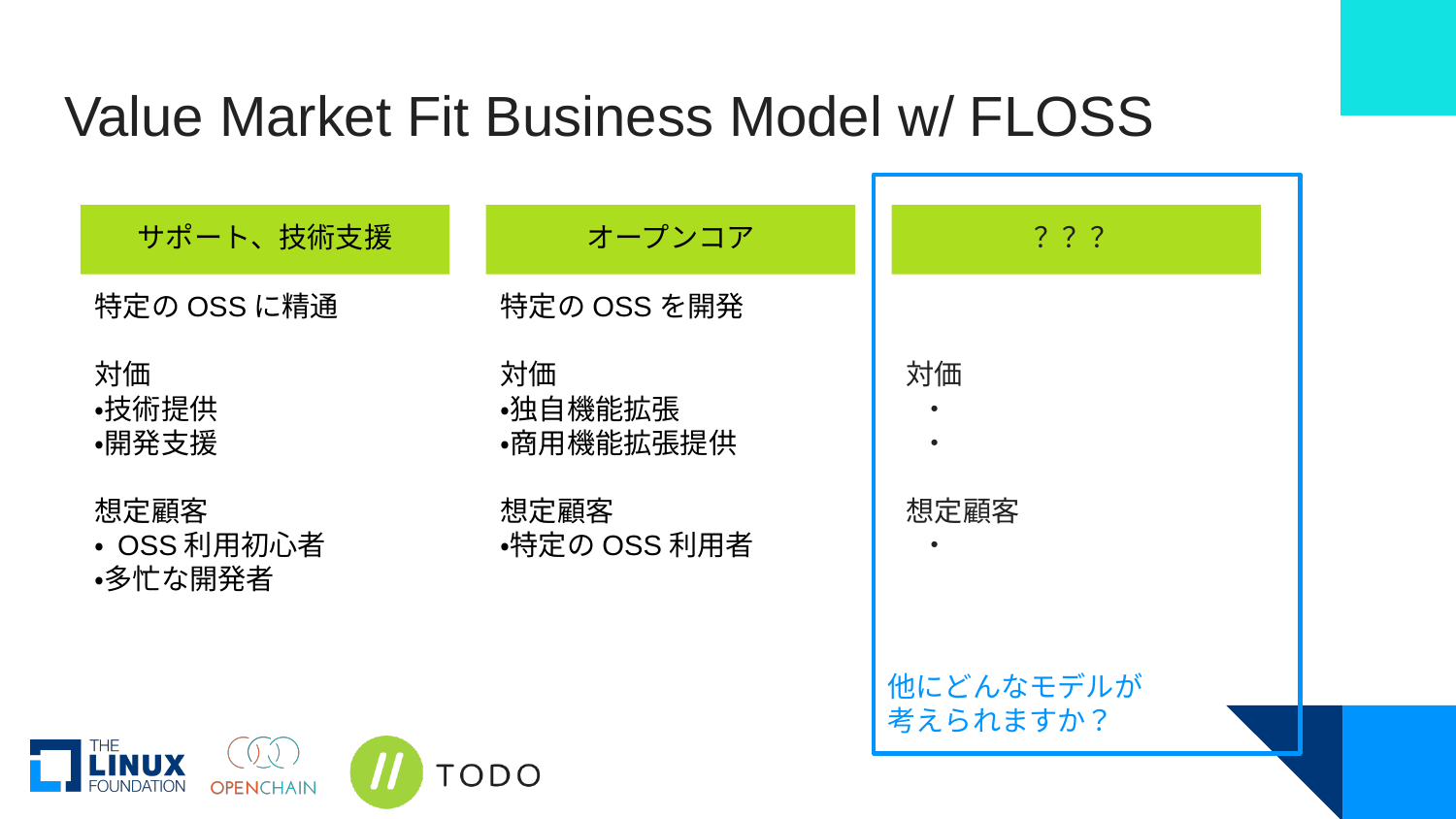

# Value Market Fit Business Model w/ FLOSS

サポート、技術支援
オープンコア
？？？
特定のOSSに精通

対価
・技術提供
・開発支援

想定顧客
・ OSS利用初心者
・多忙な開発者
特定のOSSを開発

対価
・独自機能拡張
・商用機能拡張提供

想定顧客
・特定のOSS利用者

対価
・
・

想定顧客
・
他にどんなモデルが
考えられますか？